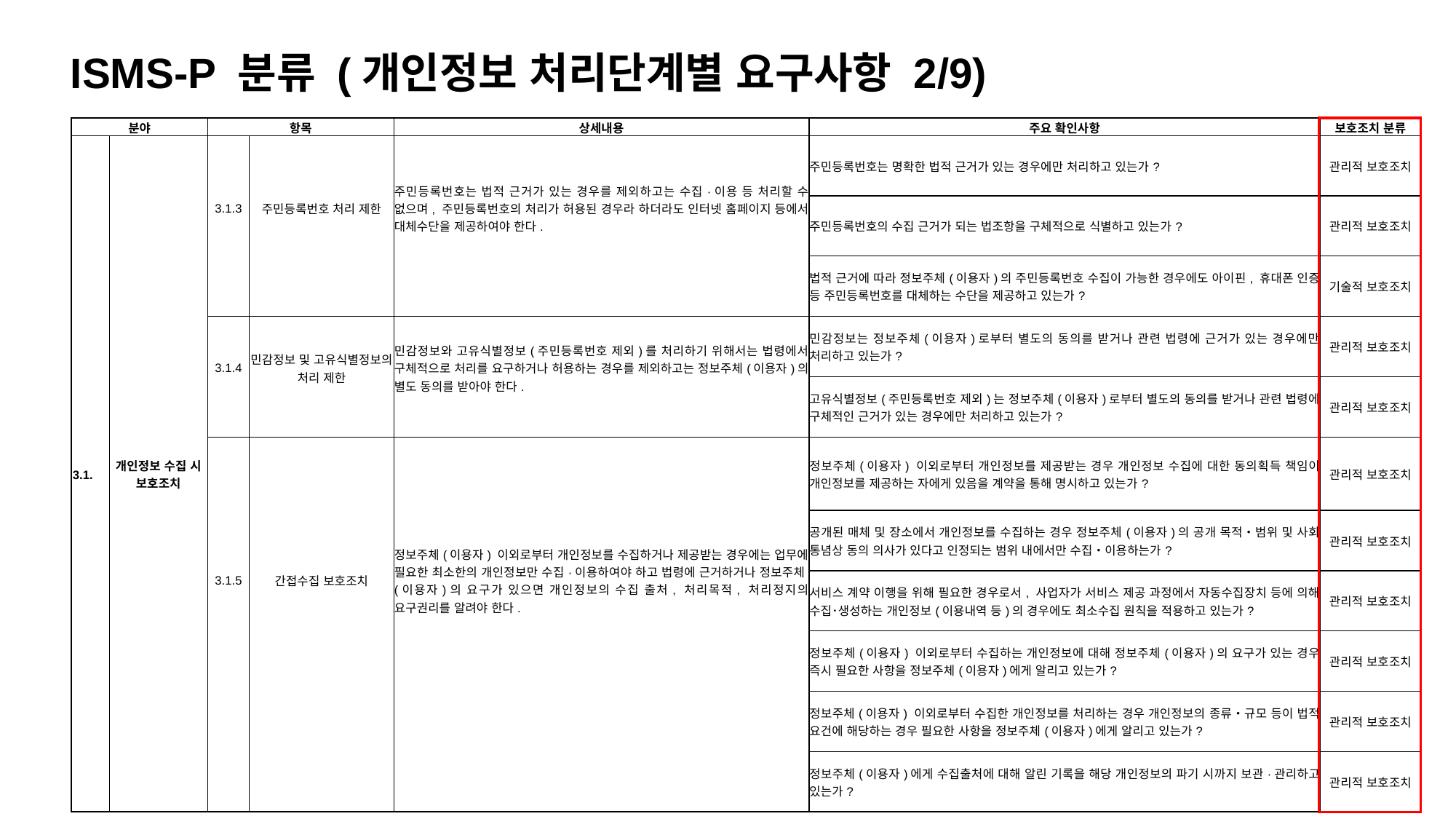

ISMS-P 분류 (개인정보 처리단계별 요구사항 2/9)
| 분야 |  | 항목 |  | 상세내용 | 주요 확인사항 | 보호조치 분류 |
| --- | --- | --- | --- | --- | --- | --- |
| 3.1. | 개인정보 수집 시 보호조치 | 3.1.3 | 주민등록번호 처리 제한 | 주민등록번호는 법적 근거가 있는 경우를 제외하고는 수집·이용 등 처리할 수 없으며, 주민등록번호의 처리가 허용된 경우라 하더라도 인터넷 홈페이지 등에서 대체수단을 제공하여야 한다. | 주민등록번호는 명확한 법적 근거가 있는 경우에만 처리하고 있는가? | 관리적 보호조치 |
|  |  |  |  |  | 주민등록번호의 수집 근거가 되는 법조항을 구체적으로 식별하고 있는가? | 관리적 보호조치 |
|  |  |  |  |  | 법적 근거에 따라 정보주체(이용자)의 주민등록번호 수집이 가능한 경우에도 아이핀, 휴대폰 인증 등 주민등록번호를 대체하는 수단을 제공하고 있는가? | 기술적 보호조치 |
|  |  | 3.1.4 | 민감정보 및 고유식별정보의 처리 제한 | 민감정보와 고유식별정보(주민등록번호 제외)를 처리하기 위해서는 법령에서 구체적으로 처리를 요구하거나 허용하는 경우를 제외하고는 정보주체(이용자)의 별도 동의를 받아야 한다. | 민감정보는 정보주체(이용자)로부터 별도의 동의를 받거나 관련 법령에 근거가 있는 경우에만 처리하고 있는가? | 관리적 보호조치 |
|  |  |  |  |  | 고유식별정보(주민등록번호 제외)는 정보주체(이용자)로부터 별도의 동의를 받거나 관련 법령에 구체적인 근거가 있는 경우에만 처리하고 있는가? | 관리적 보호조치 |
|  |  | 3.1.5 | 간접수집 보호조치 | 정보주체(이용자) 이외로부터 개인정보를 수집하거나 제공받는 경우에는 업무에 필요한 최소한의 개인정보만 수집·이용하여야 하고 법령에 근거하거나 정보주체(이용자)의 요구가 있으면 개인정보의 수집 출처, 처리목적, 처리정지의 요구권리를 알려야 한다. | 정보주체(이용자) 이외로부터 개인정보를 제공받는 경우 개인정보 수집에 대한 동의획득 책임이 개인정보를 제공하는 자에게 있음을 계약을 통해 명시하고 있는가? | 관리적 보호조치 |
|  |  |  |  |  | 공개된 매체 및 장소에서 개인정보를 수집하는 경우 정보주체(이용자)의 공개 목적‧범위 및 사회 통념상 동의 의사가 있다고 인정되는 범위 내에서만 수집‧이용하는가? | 관리적 보호조치 |
|  |  |  |  |  | 서비스 계약 이행을 위해 필요한 경우로서, 사업자가 서비스 제공 과정에서 자동수집장치 등에 의해 수집･생성하는 개인정보(이용내역 등)의 경우에도 최소수집 원칙을 적용하고 있는가? | 관리적 보호조치 |
|  |  |  |  |  | 정보주체(이용자) 이외로부터 수집하는 개인정보에 대해 정보주체(이용자)의 요구가 있는 경우 즉시 필요한 사항을 정보주체(이용자)에게 알리고 있는가? | 관리적 보호조치 |
|  |  |  |  |  | 정보주체(이용자) 이외로부터 수집한 개인정보를 처리하는 경우 개인정보의 종류‧규모 등이 법적 요건에 해당하는 경우 필요한 사항을 정보주체(이용자)에게 알리고 있는가? | 관리적 보호조치 |
|  |  |  |  |  | 정보주체(이용자)에게 수집출처에 대해 알린 기록을 해당 개인정보의 파기 시까지 보관·관리하고 있는가? | 관리적 보호조치 |